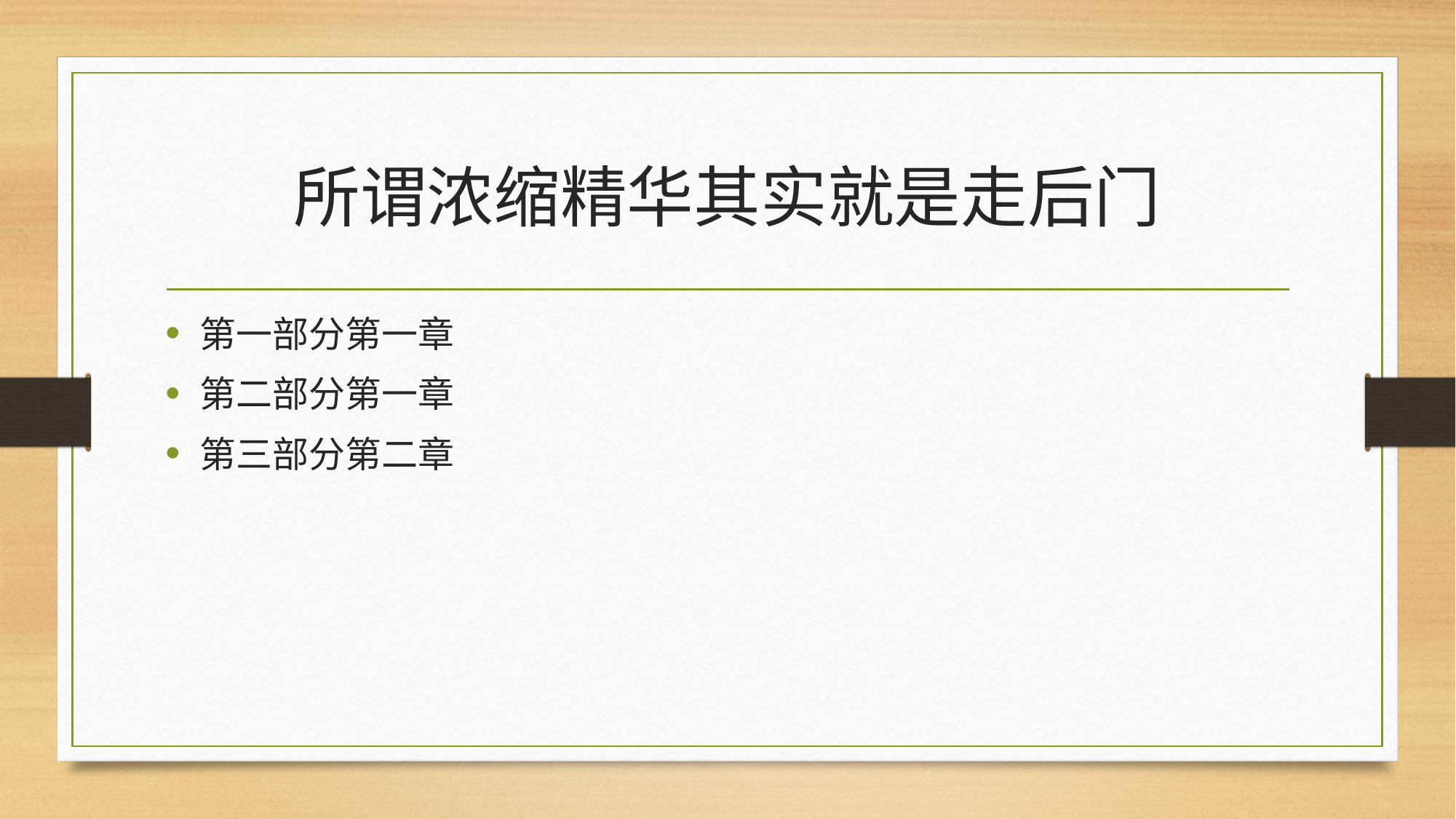

# 所谓浓缩精华其实就是走后门
第一部分第一章
第二部分第一章
第三部分第二章